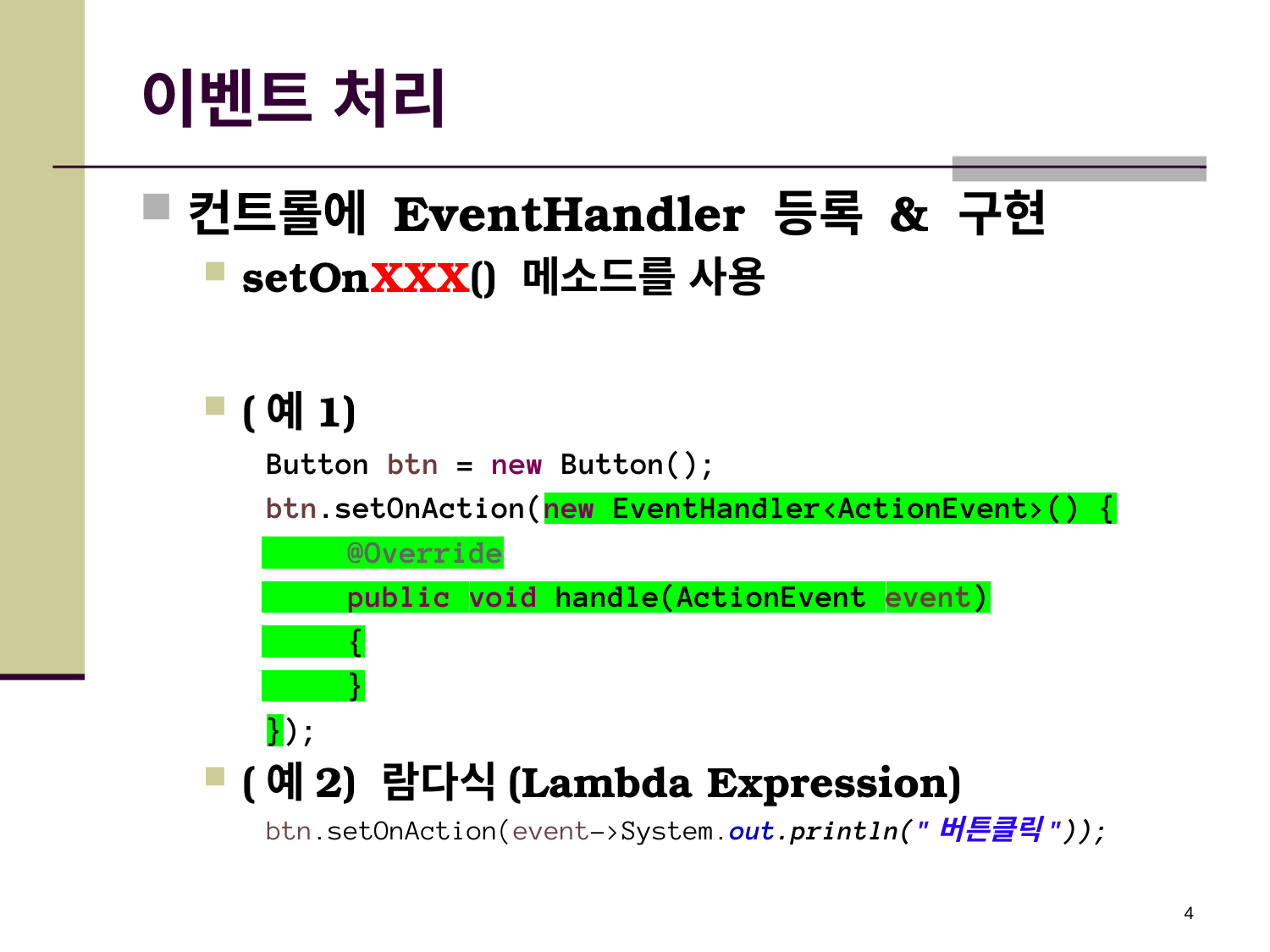

# 이벤트 처리
컨트롤에 EventHandler 등록 & 구현
setOnXXX() 메소드를 사용

(예1)
	Button btn = new Button();
	btn.setOnAction(new EventHandler<ActionEvent>() {
            @Override
            public void handle(ActionEvent event)
            {
            }
	});
(예2) 람다식(Lambda Expression)
btn.setOnAction(event->System.out.println("버튼클릭"));

4